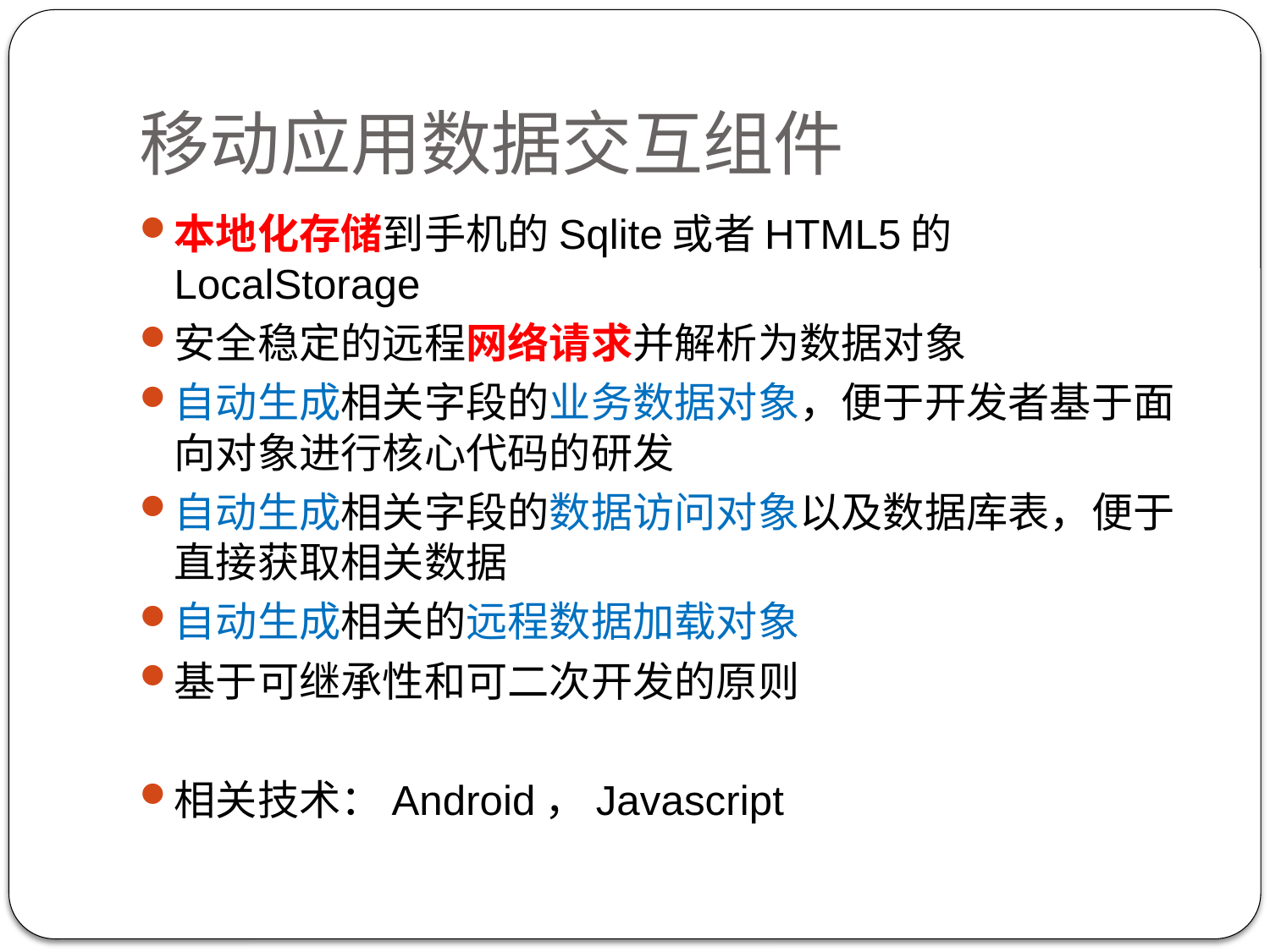

# 移动应用数据交互组件
本地化存储到手机的Sqlite或者HTML5的LocalStorage
安全稳定的远程网络请求并解析为数据对象
自动生成相关字段的业务数据对象，便于开发者基于面向对象进行核心代码的研发
自动生成相关字段的数据访问对象以及数据库表，便于直接获取相关数据
自动生成相关的远程数据加载对象
基于可继承性和可二次开发的原则

相关技术：Android，Javascript